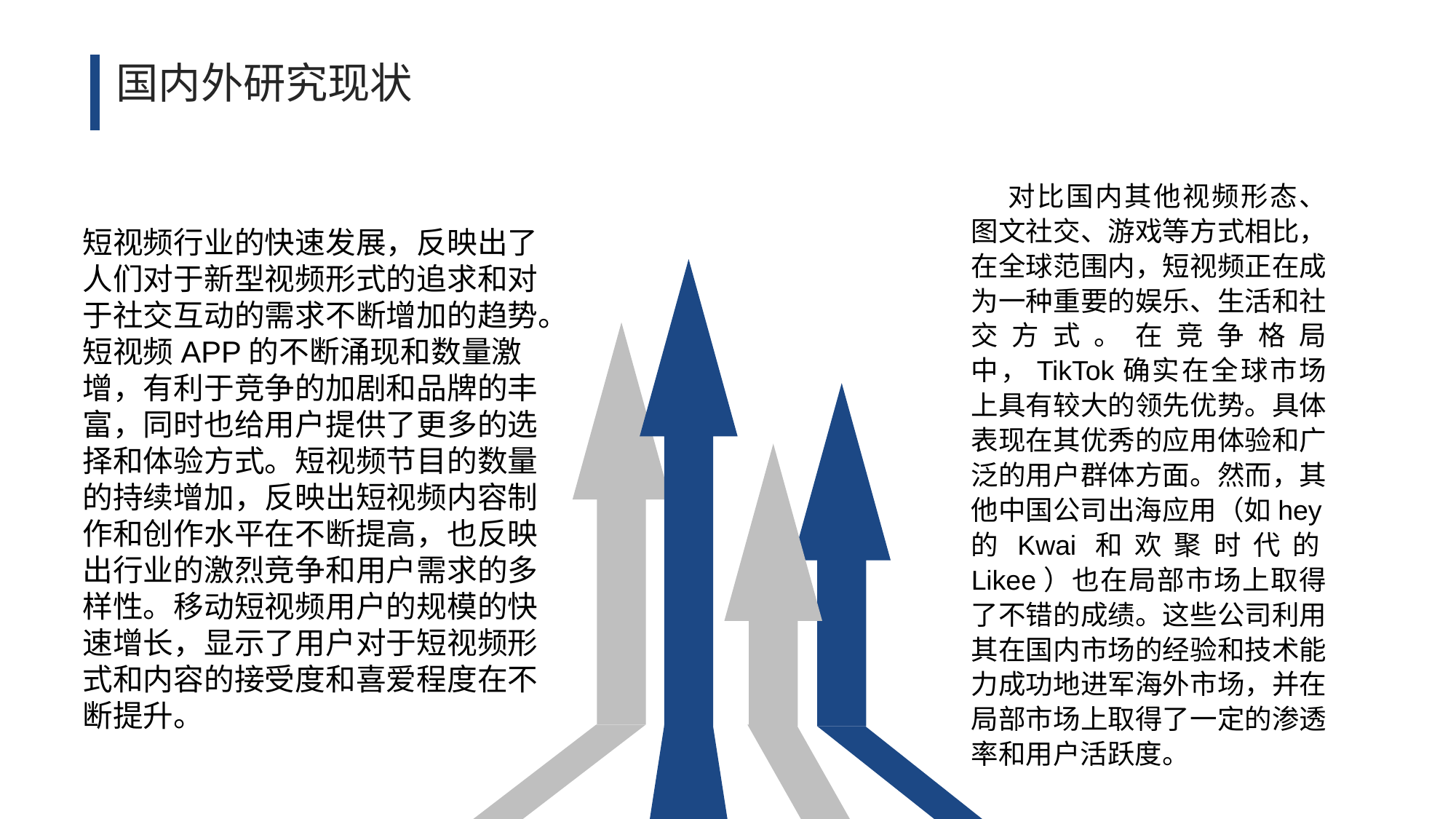

国内外研究现状
对比国内其他视频形态、图文社交、游戏等方式相比，在全球范围内，短视频正在成为一种重要的娱乐、生活和社交方式。在竞争格局中，TikTok确实在全球市场上具有较大的领先优势。具体表现在其优秀的应用体验和广泛的用户群体方面。然而，其他中国公司出海应用（如hey的Kwai和欢聚时代的Likee）也在局部市场上取得了不错的成绩。这些公司利用其在国内市场的经验和技术能力成功地进军海外市场，并在局部市场上取得了一定的渗透率和用户活跃度。
短视频行业的快速发展，反映出了人们对于新型视频形式的追求和对于社交互动的需求不断增加的趋势。短视频APP的不断涌现和数量激增，有利于竞争的加剧和品牌的丰富，同时也给用户提供了更多的选择和体验方式。短视频节目的数量的持续增加，反映出短视频内容制作和创作水平在不断提高，也反映出行业的激烈竞争和用户需求的多样性。移动短视频用户的规模的快速增长，显示了用户对于短视频形式和内容的接受度和喜爱程度在不断提升。